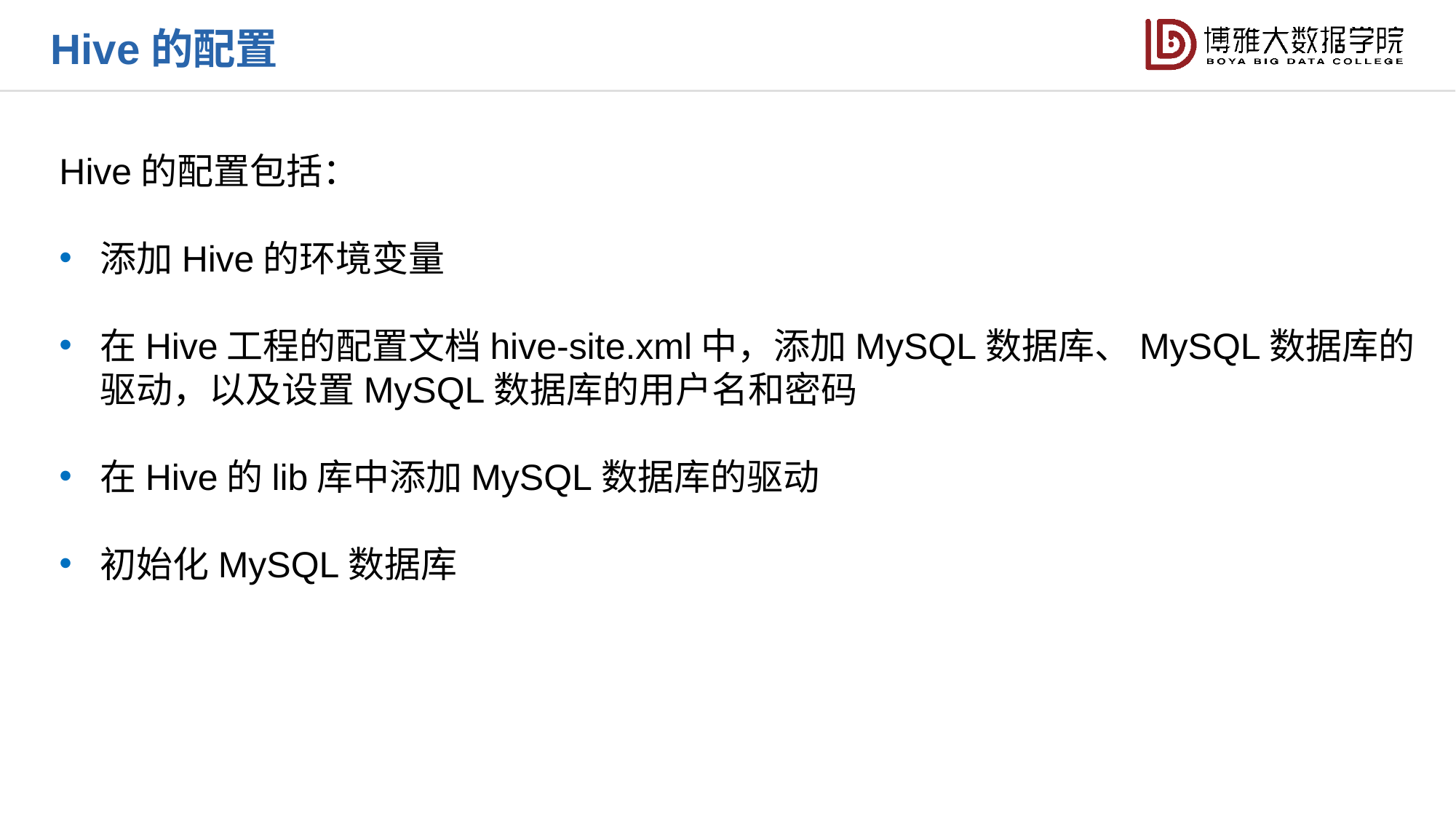

Hive的配置
Hive的配置包括：

添加Hive的环境变量

在Hive工程的配置文档hive-site.xml中，添加MySQL数据库、MySQL数据库的驱动，以及设置MySQL数据库的用户名和密码

在Hive的lib库中添加MySQL数据库的驱动

初始化MySQL数据库